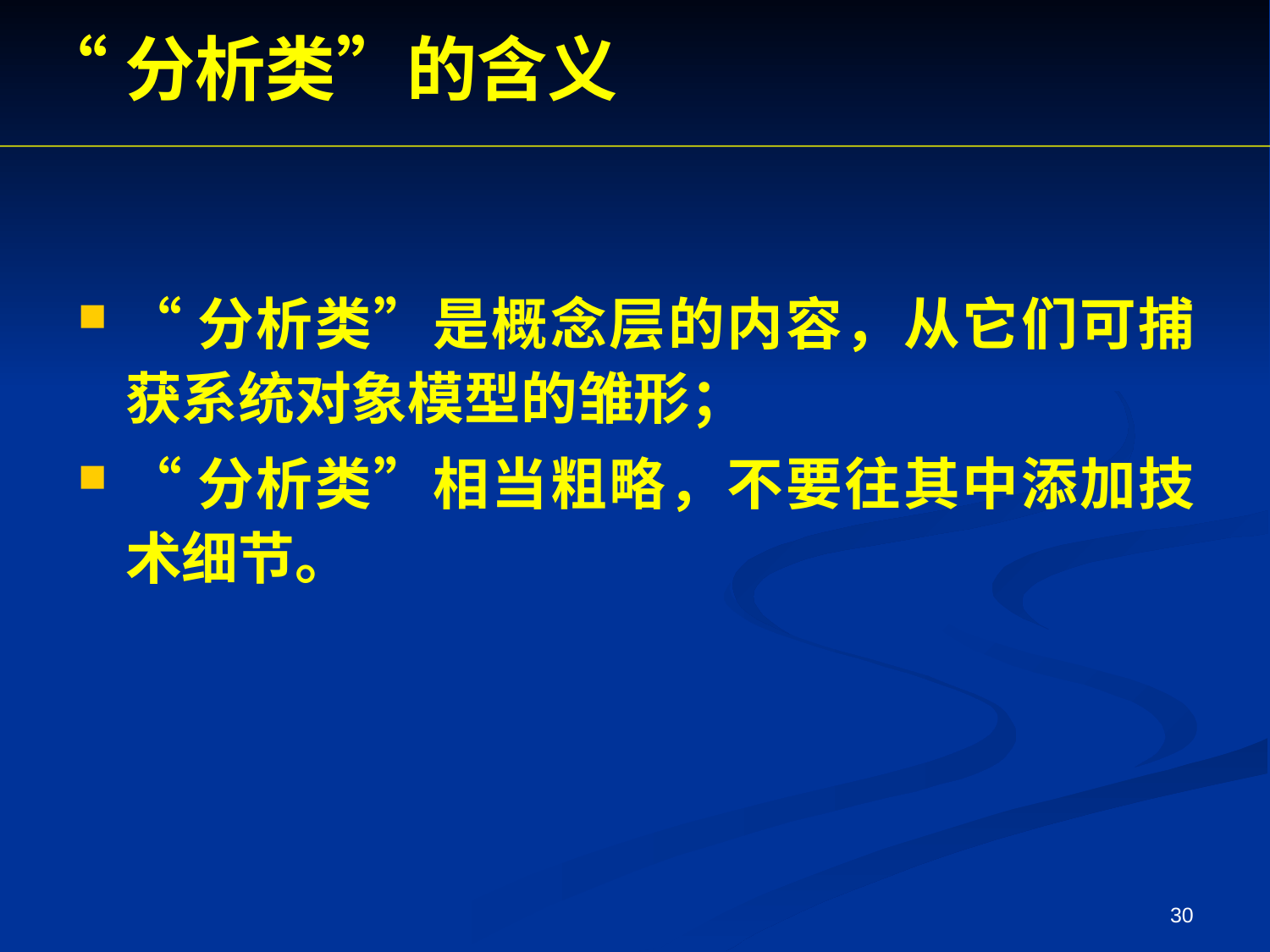

“分析类”的含义

“分析类”是概念层的内容，从它们可捕获系统对象模型的雏形；
“分析类”相当粗略，不要往其中添加技术细节。
30